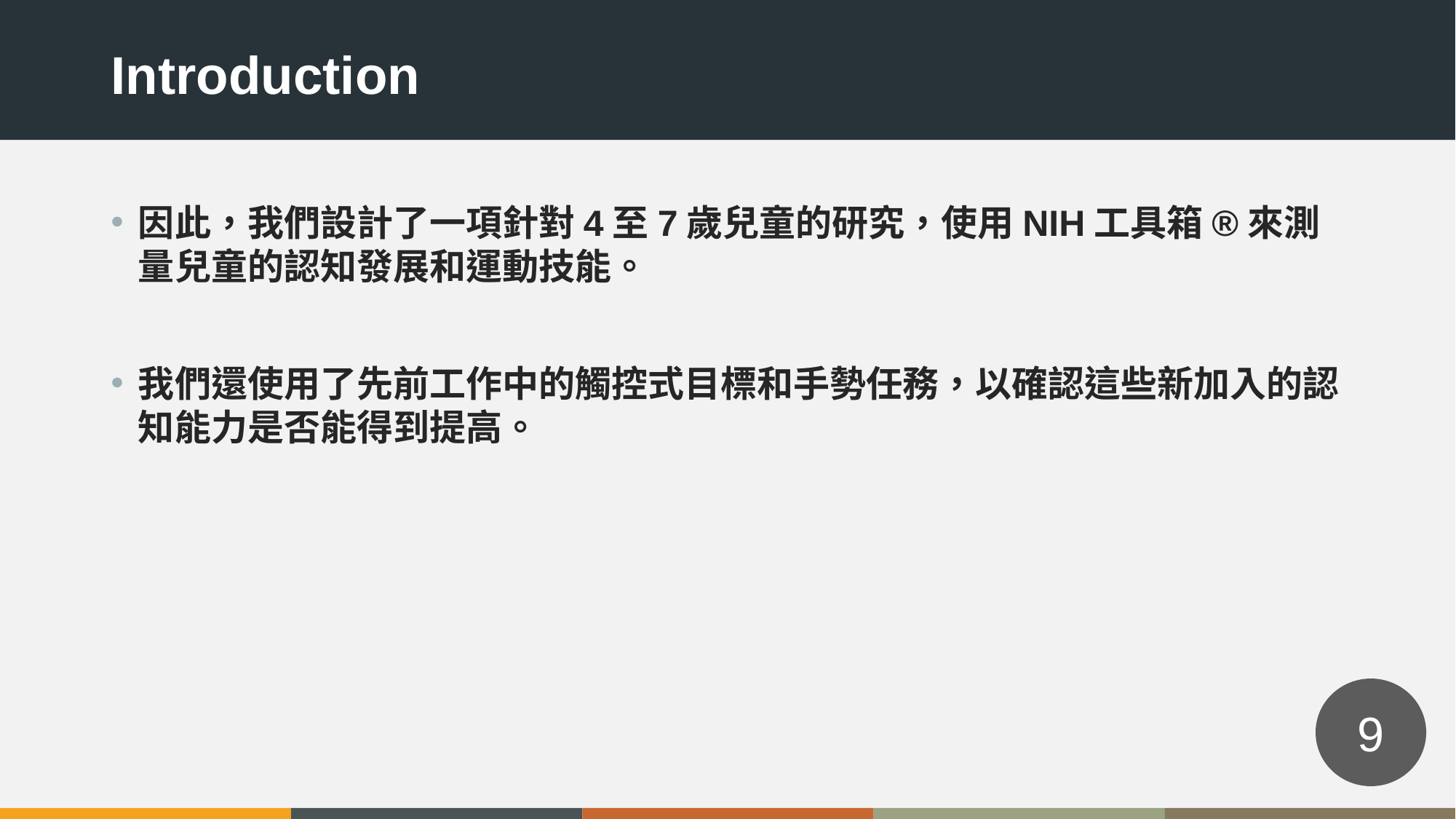

Introduction
因此，我們設計了一項針對4至7歲兒童的研究，使用NIH工具箱®來測量兒童的認知發展和運動技能。

我們還使用了先前工作中的觸控式目標和手勢任務，以確認這些新加入的認知能力是否能得到提高。
9